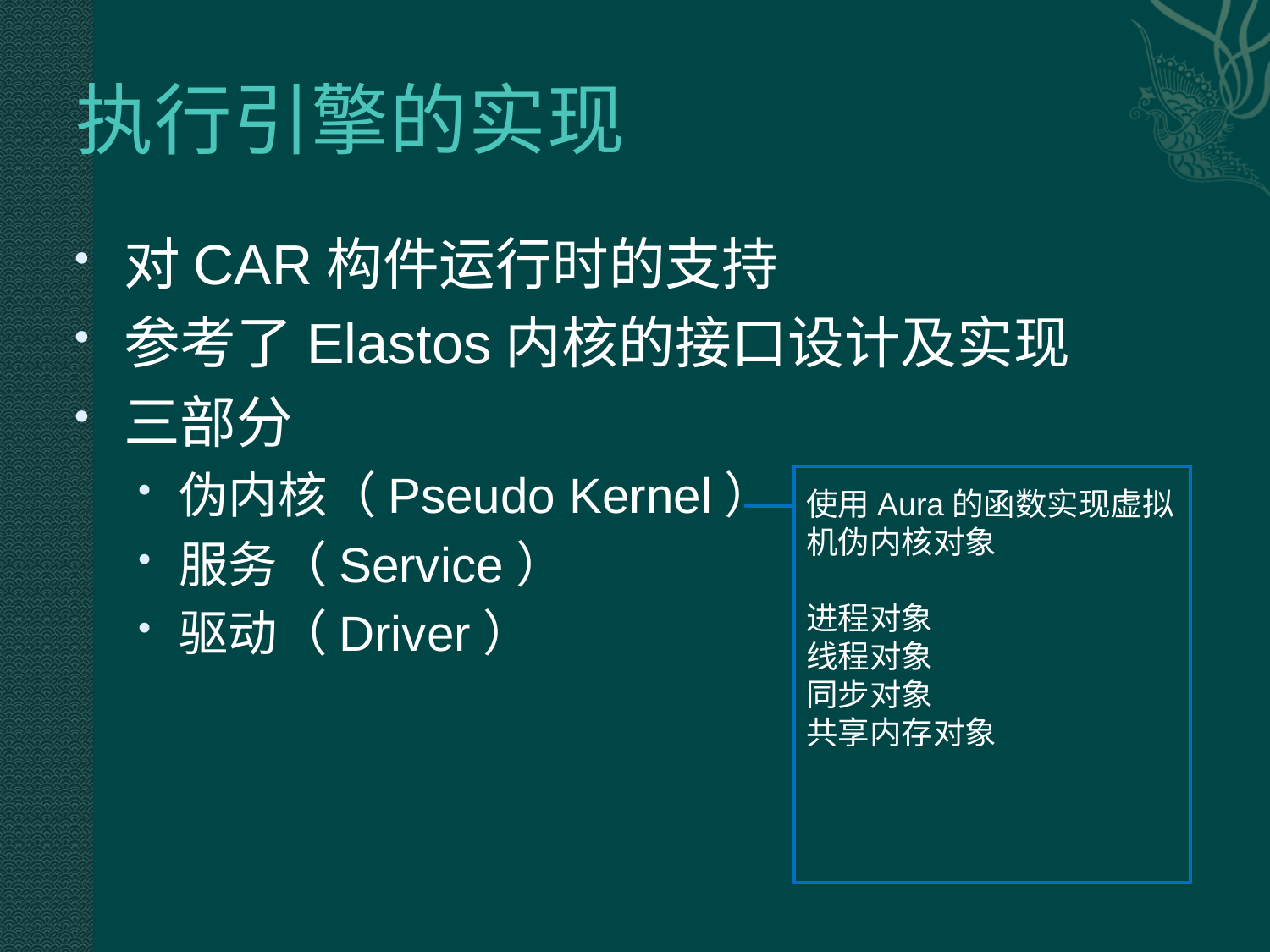

# 执行引擎的实现
对CAR构件运行时的支持
参考了Elastos内核的接口设计及实现
三部分
伪内核（Pseudo Kernel）
服务（Service）
驱动（Driver）
使用Aura的函数实现虚拟机伪内核对象

进程对象
线程对象
同步对象
共享内存对象